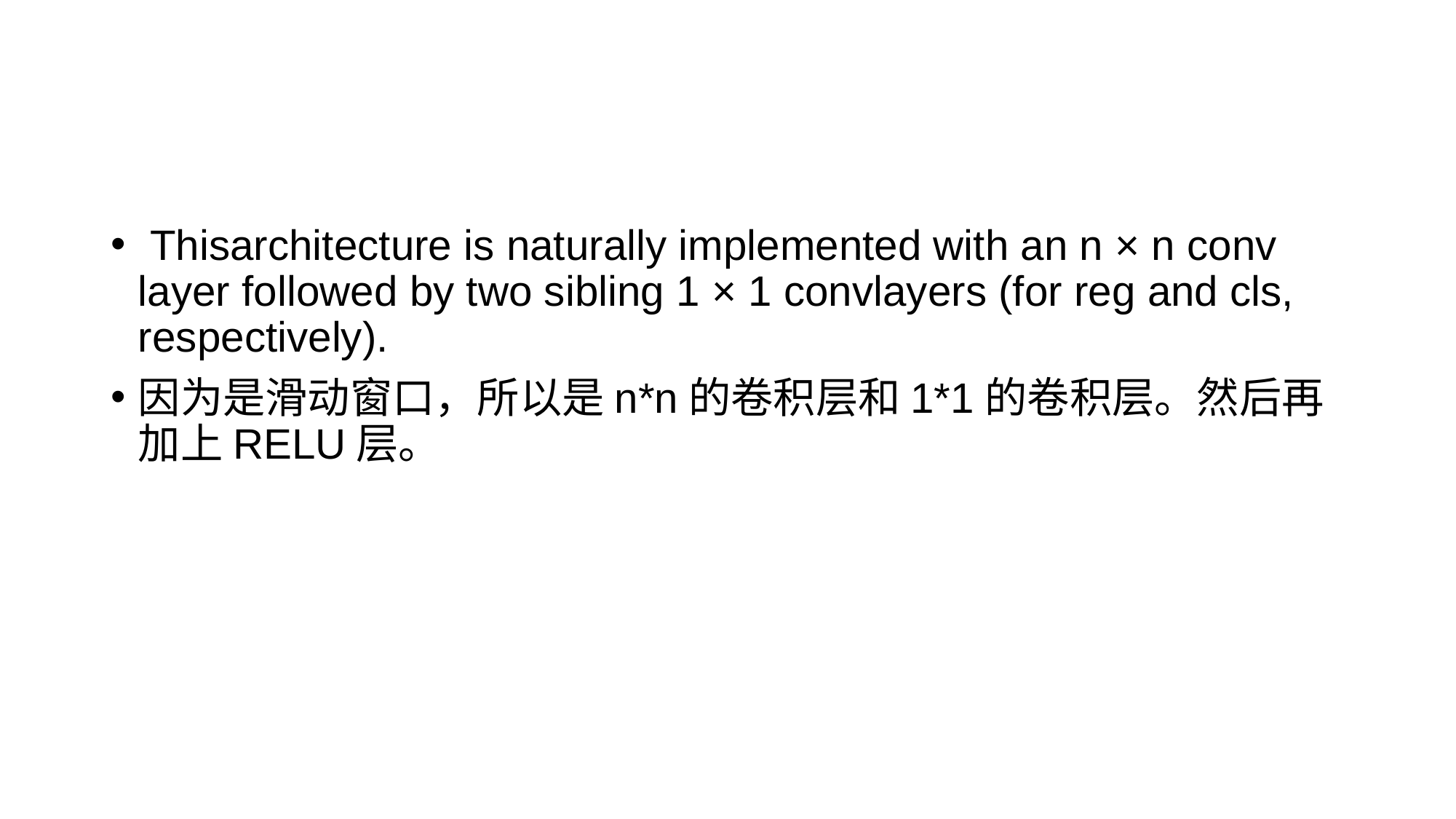

#
 Thisarchitecture is naturally implemented with an n × n conv layer followed by two sibling 1 × 1 convlayers (for reg and cls, respectively).
因为是滑动窗口，所以是n*n的卷积层和1*1的卷积层。然后再加上RELU层。